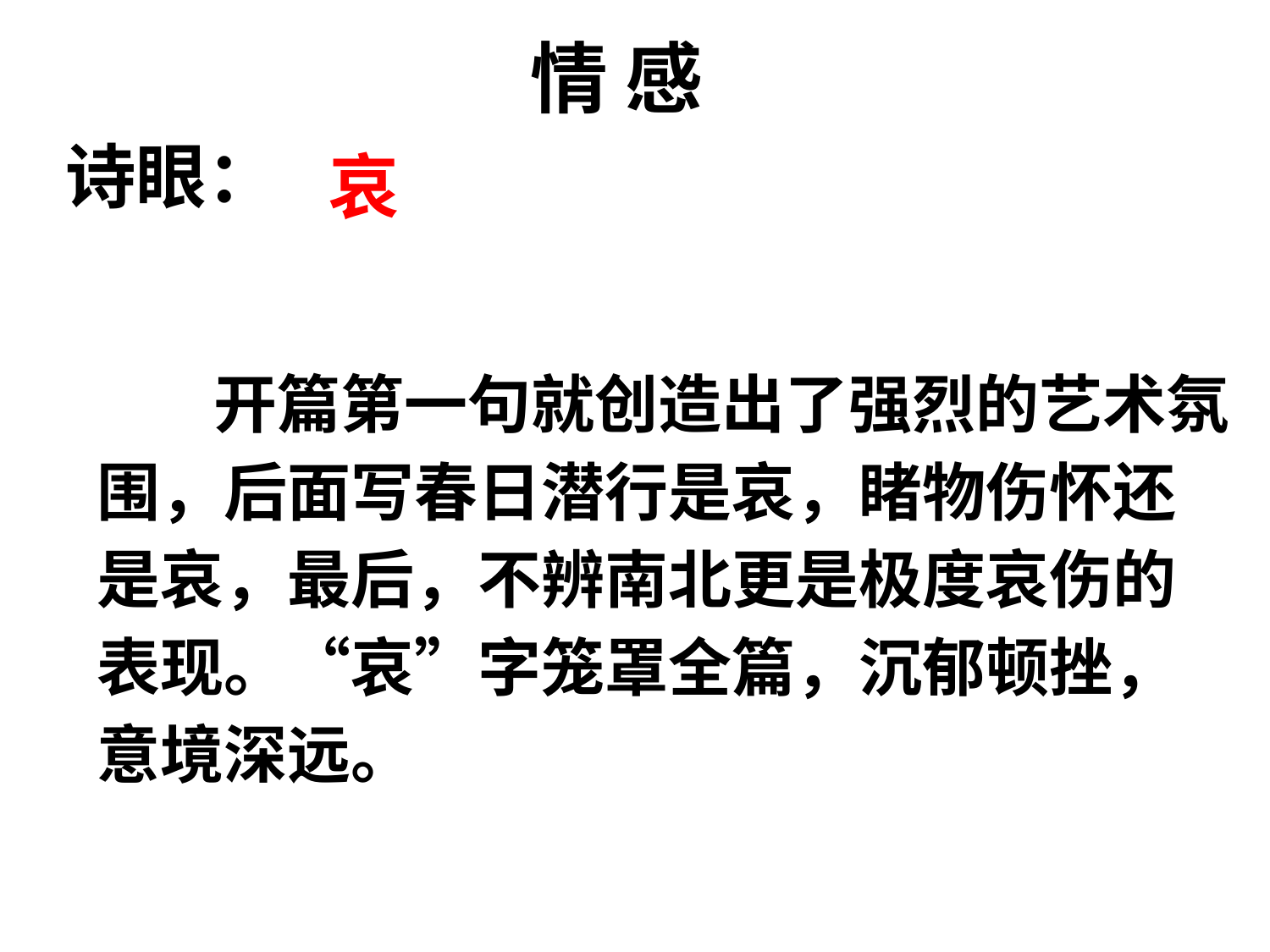

# 情 感
诗眼：
哀
       开篇第一句就创造出了强烈的艺术氛围，后面写春日潜行是哀，睹物伤怀还是哀，最后，不辨南北更是极度哀伤的表现。“哀”字笼罩全篇，沉郁顿挫，意境深远。